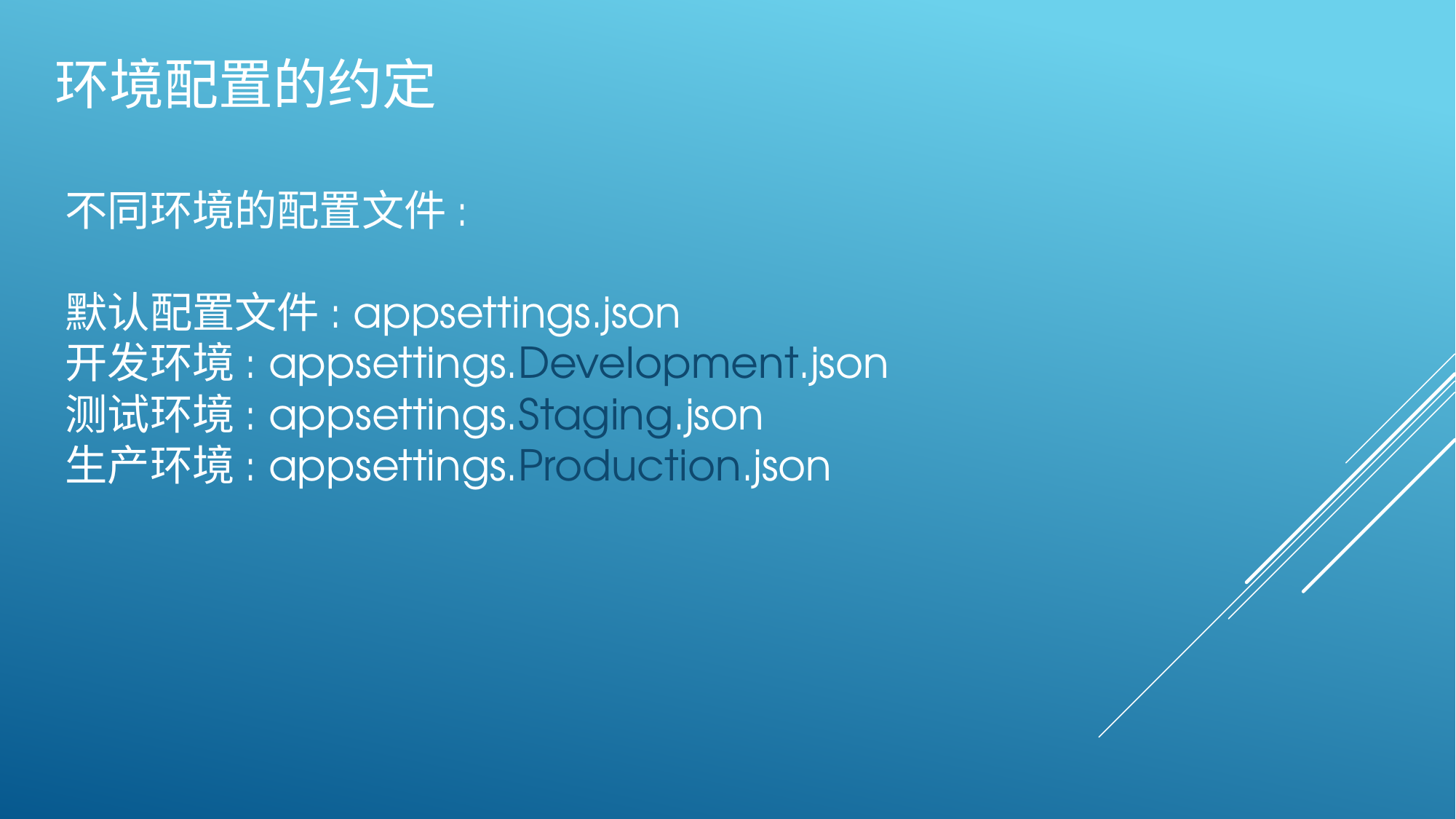

# 环境配置的约定
不同环境的配置文件:

默认配置文件: appsettings.json
开发环境: appsettings.Development.json
测试环境: appsettings.Staging.json
生产环境: appsettings.Production.json